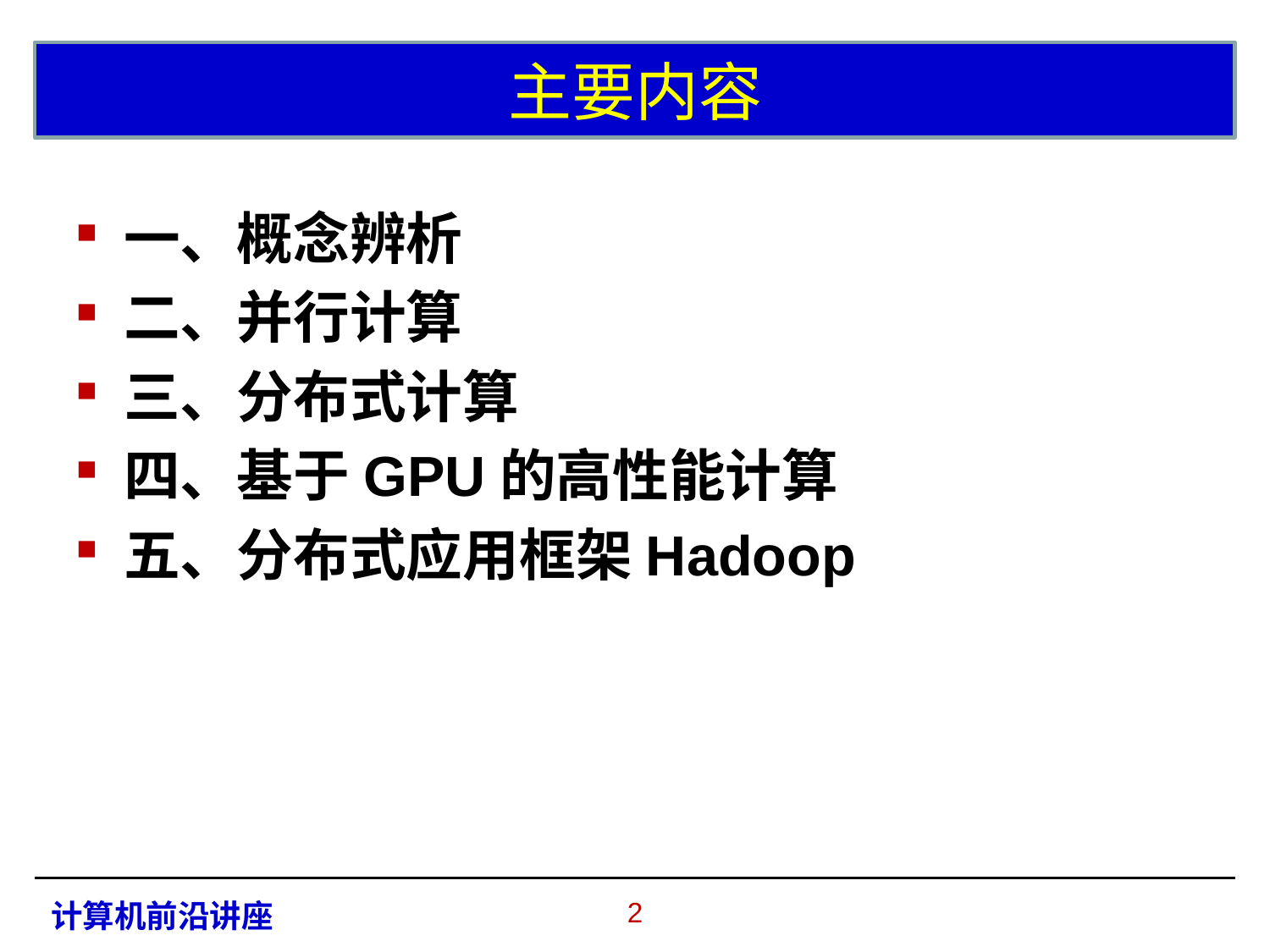

# 主要内容
一、概念辨析
二、并行计算
三、分布式计算
四、基于GPU的高性能计算
五、分布式应用框架Hadoop
2